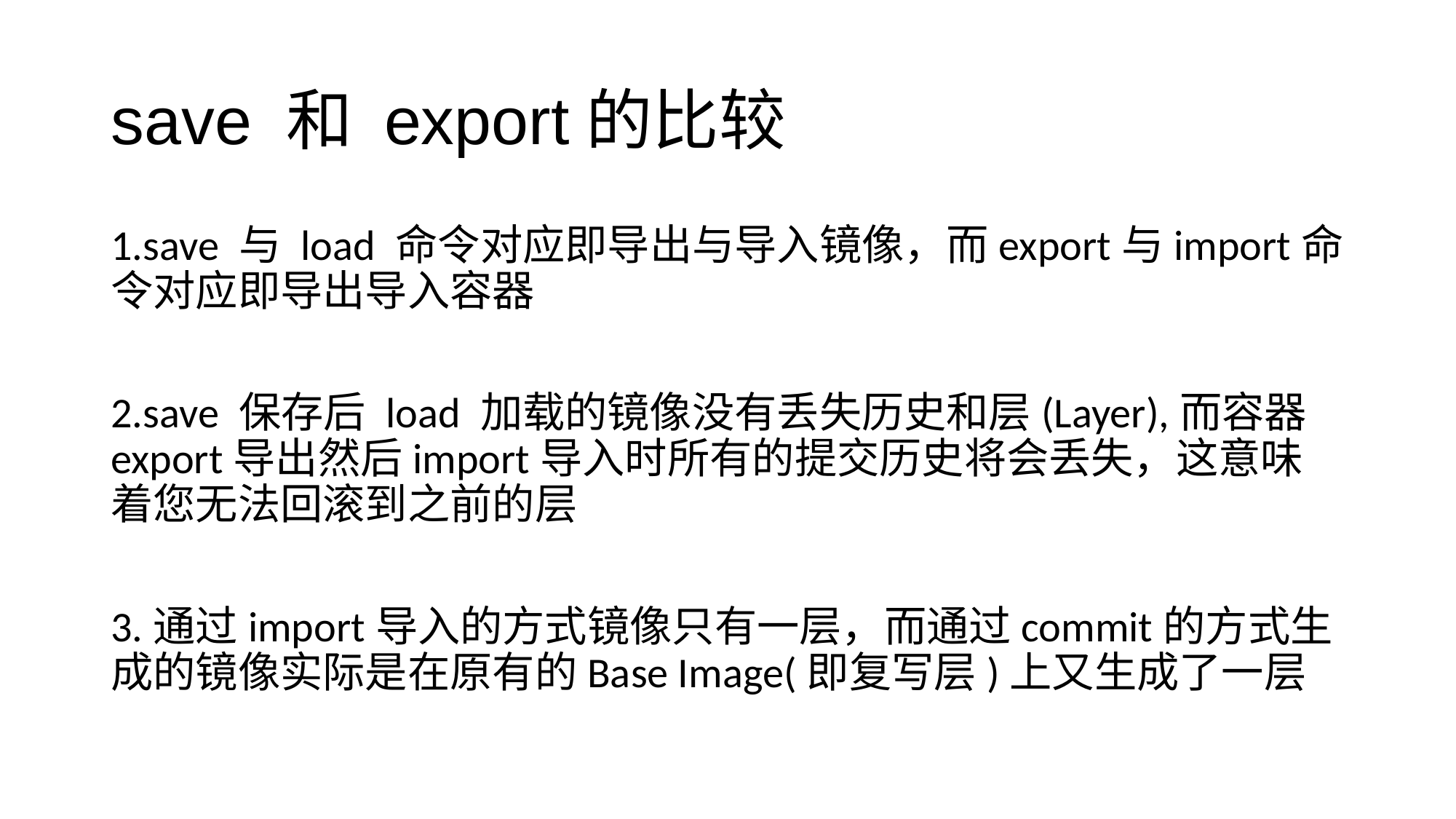

# save 和 export的比较
1.save 与 load 命令对应即导出与导入镜像，而export与import命令对应即导出导入容器

2.save 保存后 load 加载的镜像没有丢失历史和层(Layer),而容器export导出然后import导入时所有的提交历史将会丢失，这意味着您无法回滚到之前的层

3.通过import导入的方式镜像只有一层，而通过commit的方式生成的镜像实际是在原有的Base Image(即复写层)上又生成了一层